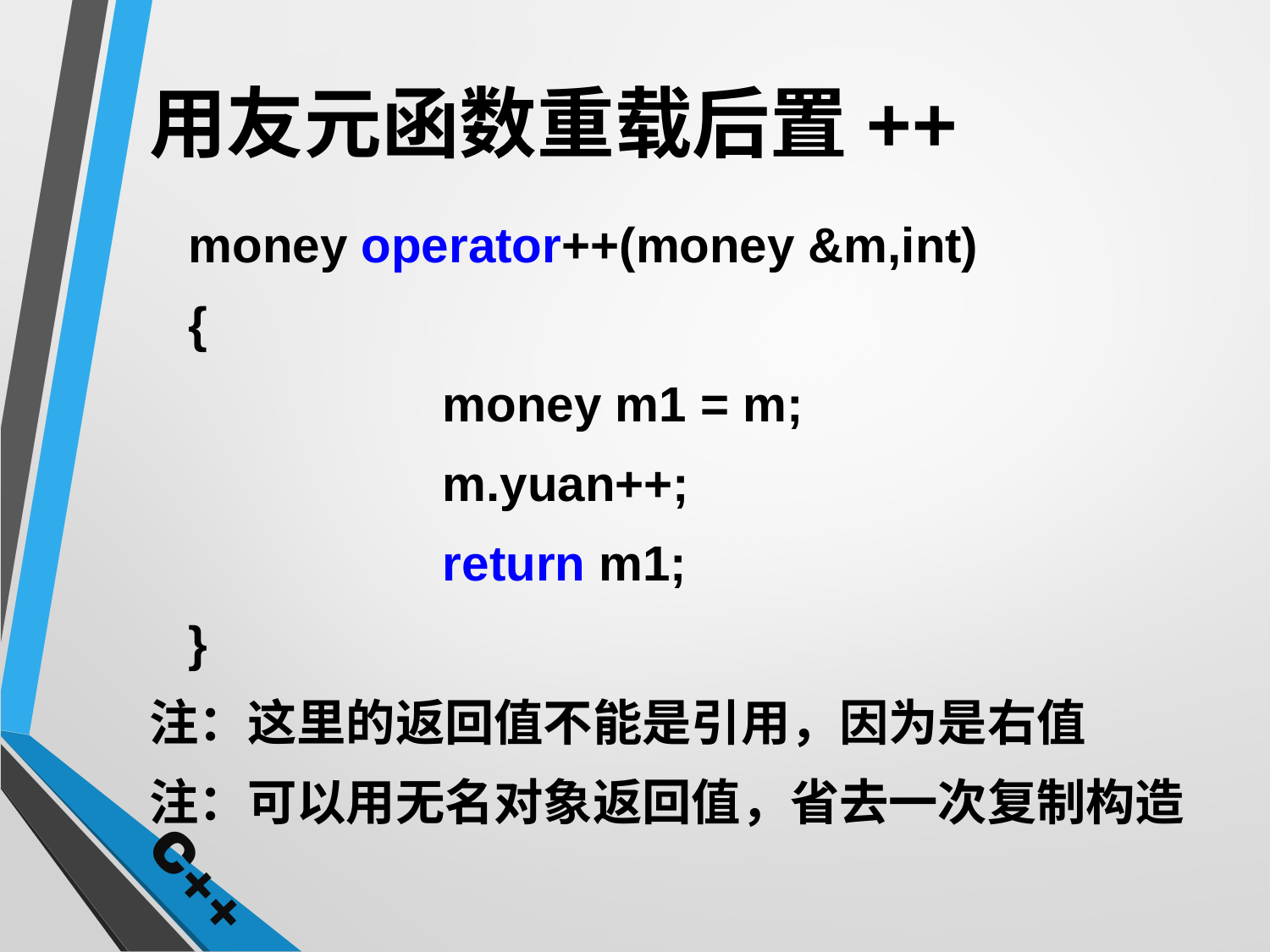

# 用友元函数重载后置++
	money operator++(money &m,int)
	{
			money m1 = m;
			m.yuan++;
			return m1;
	}
注：这里的返回值不能是引用，因为是右值
注：可以用无名对象返回值，省去一次复制构造